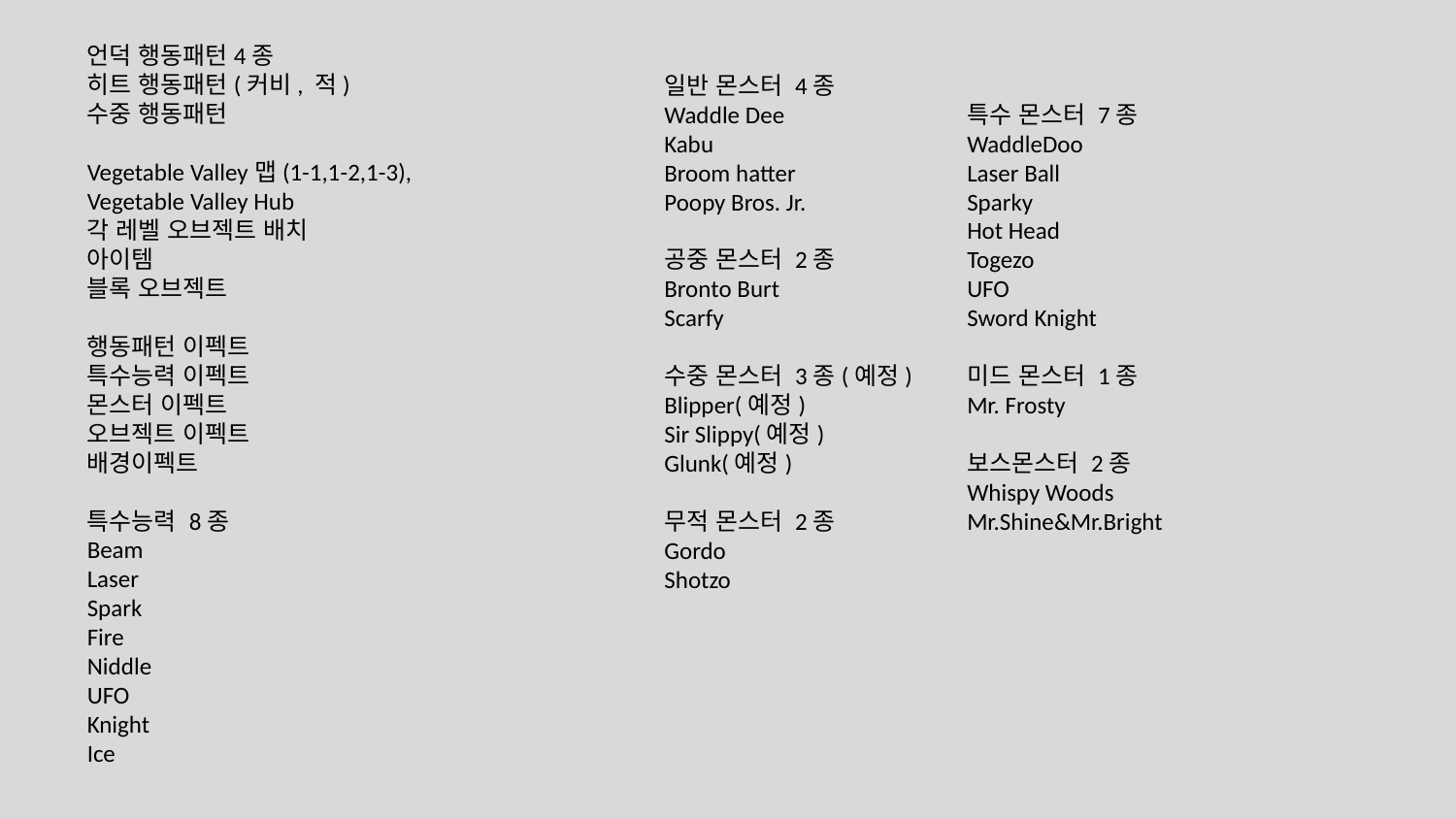

언덕 행동패턴4종
히트 행동패턴(커비, 적)
수중 행동패턴

Vegetable Valley맵(1-1,1-2,1-3),
Vegetable Valley Hub
각 레벨 오브젝트 배치
아이템
블록 오브젝트

행동패턴 이펙트
특수능력 이펙트
몬스터 이펙트
오브젝트 이펙트
배경이펙트

특수능력 8종
Beam
Laser
Spark
Fire
Niddle
UFO
Knight
Ice
일반 몬스터 4종
Waddle Dee
Kabu
Broom hatter
Poopy Bros. Jr.

공중 몬스터 2종
Bronto Burt
Scarfy

수중 몬스터 3종(예정)
Blipper(예정)
Sir Slippy(예정)
Glunk(예정)

무적 몬스터 2종
Gordo
Shotzo

특수 몬스터 7종
WaddleDoo
Laser Ball
Sparky
Hot Head
Togezo
UFO
Sword Knight

미드 몬스터 1종
Mr. Frosty

보스몬스터 2종
Whispy Woods
Mr.Shine&Mr.Bright